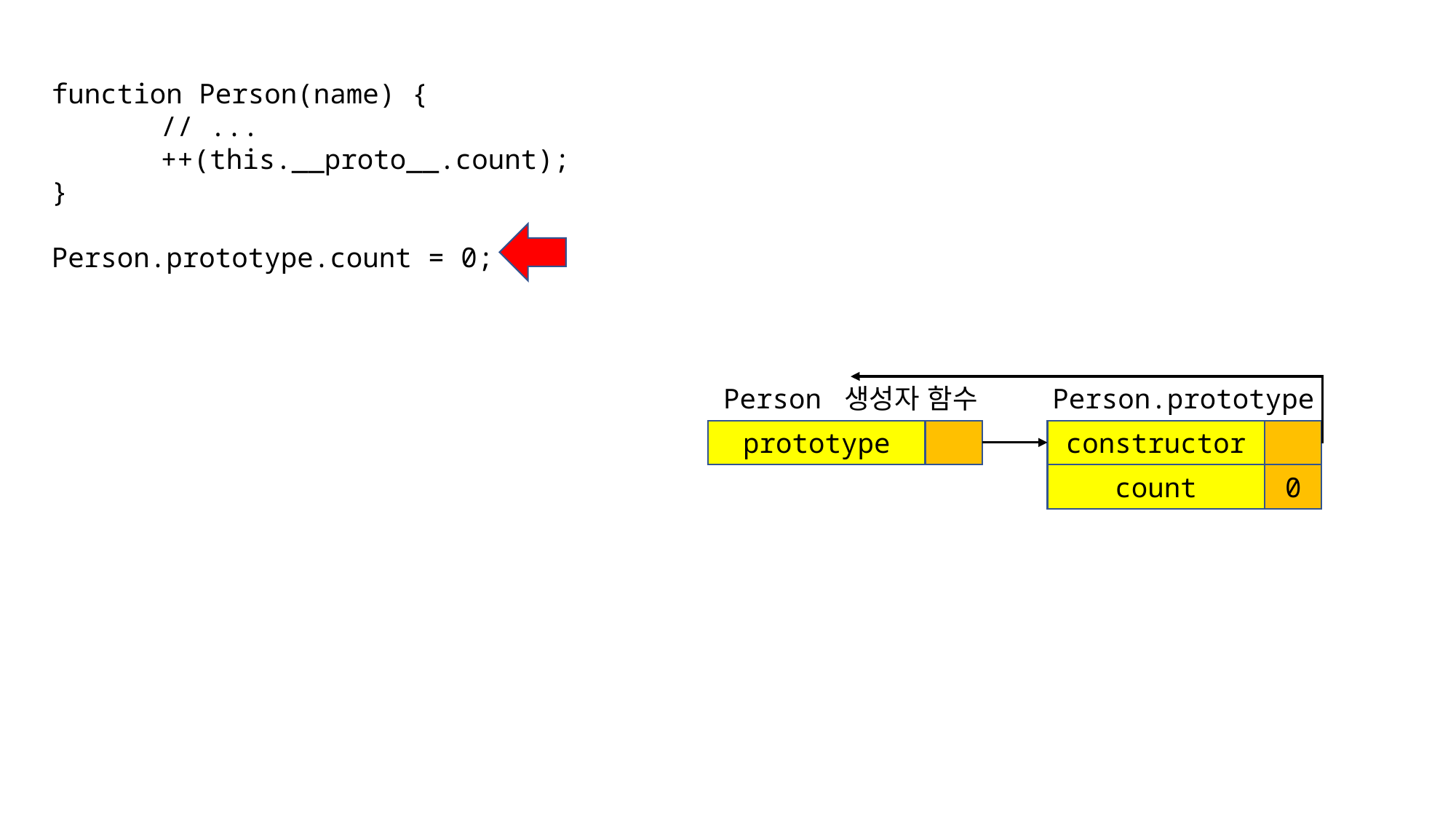

function Person(name) {
	// ...
	++(this.__proto__.count);
}

Person.prototype.count = 0;

Person 생성자 함수
Person.prototype
prototype

constructor

count
0